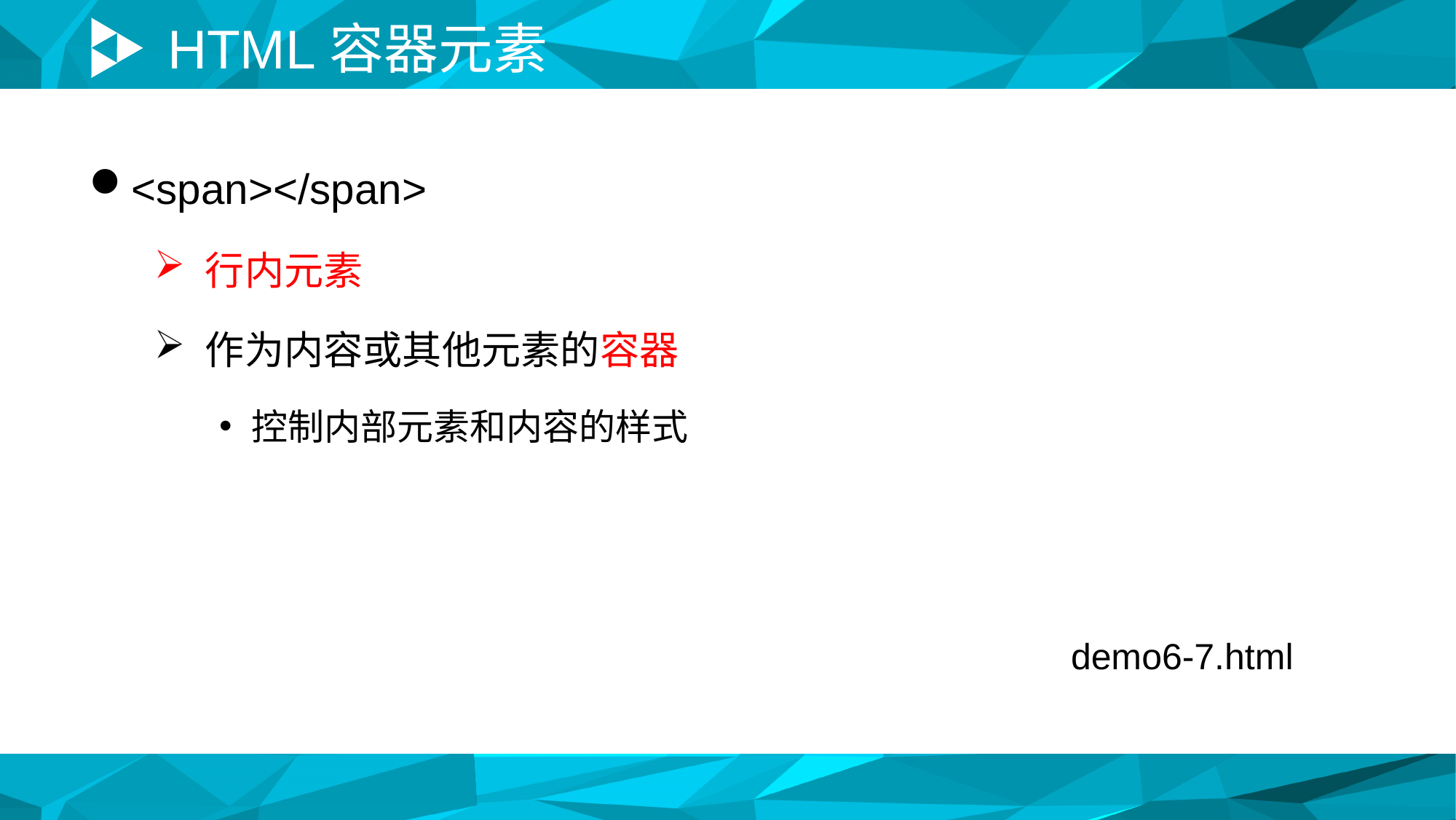

HTML容器元素
<span></span>
 行内元素
 作为内容或其他元素的容器
控制内部元素和内容的样式

demo6-7.html